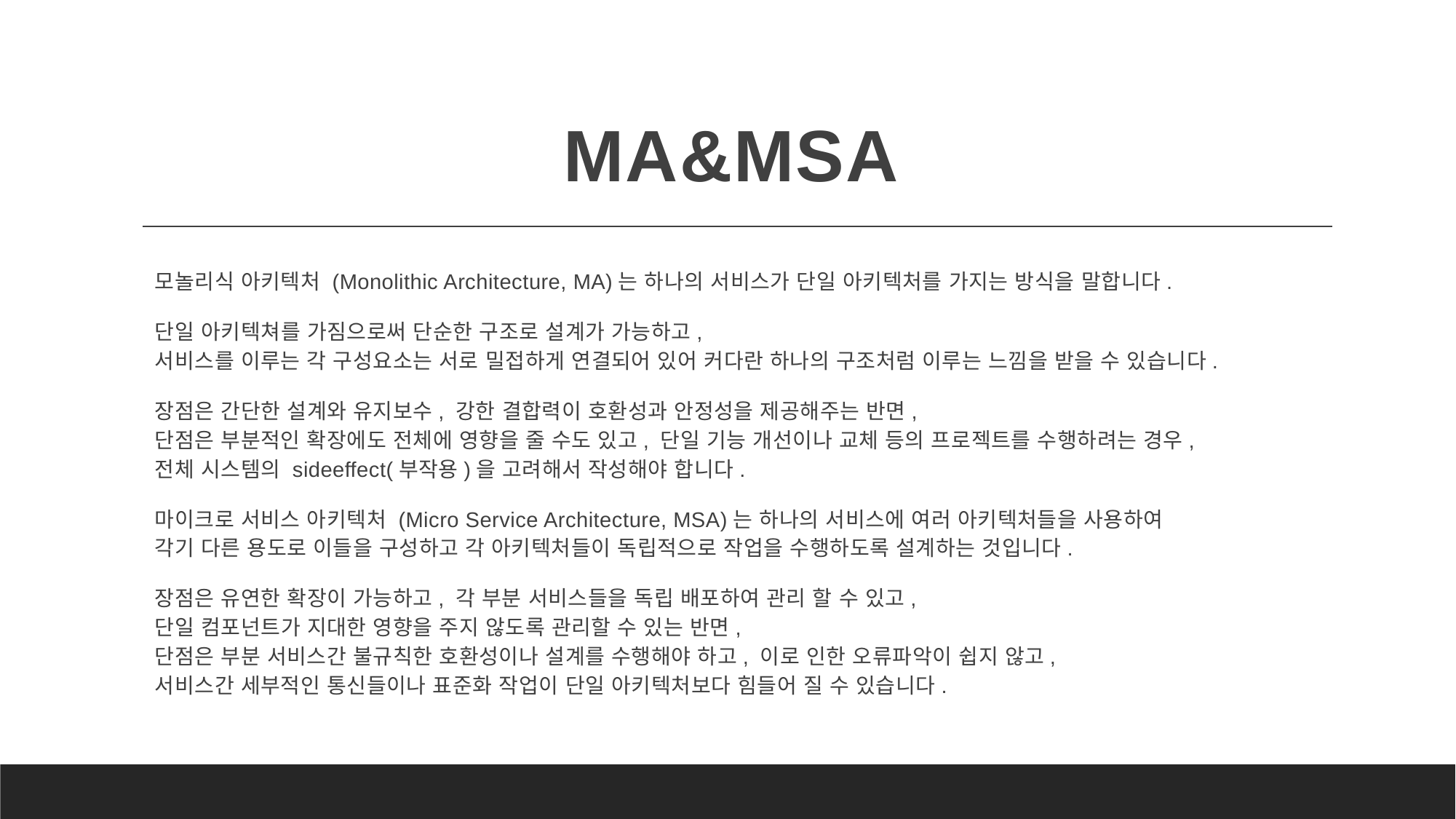

# MA&MSA
모놀리식 아키텍처 (Monolithic Architecture, MA)는 하나의 서비스가 단일 아키텍처를 가지는 방식을 말합니다.
단일 아키텍쳐를 가짐으로써 단순한 구조로 설계가 가능하고,
서비스를 이루는 각 구성요소는 서로 밀접하게 연결되어 있어 커다란 하나의 구조처럼 이루는 느낌을 받을 수 있습니다.
장점은 간단한 설계와 유지보수, 강한 결합력이 호환성과 안정성을 제공해주는 반면,
단점은 부분적인 확장에도 전체에 영향을 줄 수도 있고, 단일 기능 개선이나 교체 등의 프로젝트를 수행하려는 경우,
전체 시스템의 sideeffect(부작용)을 고려해서 작성해야 합니다.
마이크로 서비스 아키텍처 (Micro Service Architecture, MSA)는 하나의 서비스에 여러 아키텍처들을 사용하여
각기 다른 용도로 이들을 구성하고 각 아키텍처들이 독립적으로 작업을 수행하도록 설계하는 것입니다.
장점은 유연한 확장이 가능하고, 각 부분 서비스들을 독립 배포하여 관리 할 수 있고,
단일 컴포넌트가 지대한 영향을 주지 않도록 관리할 수 있는 반면,
단점은 부분 서비스간 불규칙한 호환성이나 설계를 수행해야 하고, 이로 인한 오류파악이 쉽지 않고,
서비스간 세부적인 통신들이나 표준화 작업이 단일 아키텍처보다 힘들어 질 수 있습니다.